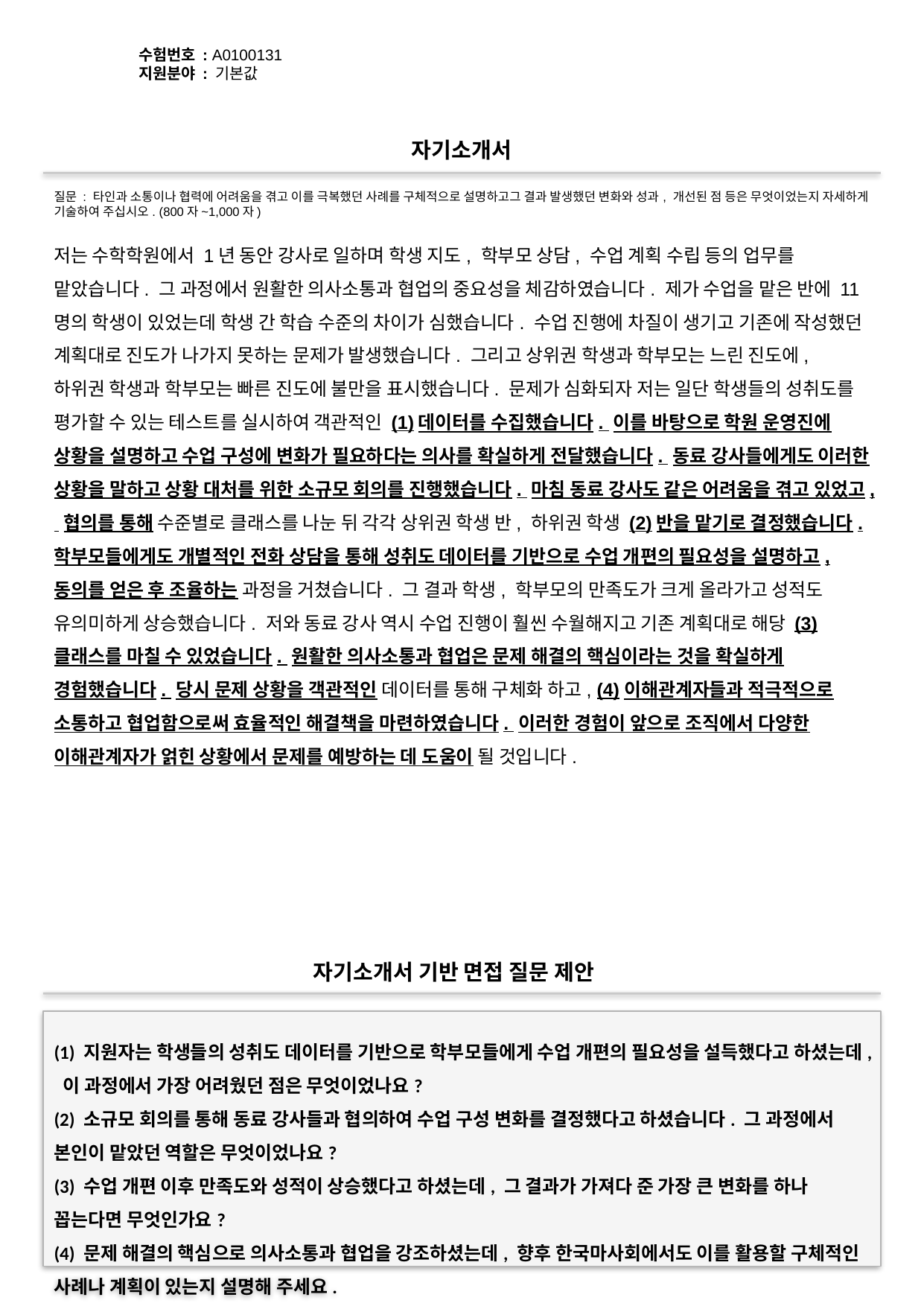

수험번호 : A0100131
지원분야 : 기본값
#

자기소개서

질문 : 타인과 소통이나 협력에 어려움을 겪고 이를 극복했던 사례를 구체적으로 설명하고그 결과 발생했던 변화와 성과, 개선된 점 등은 무엇이었는지 자세하게 기술하여 주십시오. (800자~1,000자)

저는 수학학원에서 1년 동안 강사로 일하며 학생 지도, 학부모 상담, 수업 계획 수립 등의 업무를 맡았습니다. 그 과정에서 원활한 의사소통과 협업의 중요성을 체감하였습니다. 제가 수업을 맡은 반에 11명의 학생이 있었는데 학생 간 학습 수준의 차이가 심했습니다. 수업 진행에 차질이 생기고 기존에 작성했던 계획대로 진도가 나가지 못하는 문제가 발생했습니다. 그리고 상위권 학생과 학부모는 느린 진도에, 하위권 학생과 학부모는 빠른 진도에 불만을 표시했습니다. 문제가 심화되자 저는 일단 학생들의 성취도를 평가할 수 있는 테스트를 실시하여 객관적인 (1)데이터를 수집했습니다. 이를 바탕으로 학원 운영진에 상황을 설명하고 수업 구성에 변화가 필요하다는 의사를 확실하게 전달했습니다. 동료 강사들에게도 이러한 상황을 말하고 상황 대처를 위한 소규모 회의를 진행했습니다. 마침 동료 강사도 같은 어려움을 겪고 있었고, 협의를 통해 수준별로 클래스를 나눈 뒤 각각 상위권 학생 반, 하위권 학생 (2)반을 맡기로 결정했습니다. 학부모들에게도 개별적인 전화 상담을 통해 성취도 데이터를 기반으로 수업 개편의 필요성을 설명하고, 동의를 얻은 후 조율하는 과정을 거쳤습니다. 그 결과 학생, 학부모의 만족도가 크게 올라가고 성적도 유의미하게 상승했습니다. 저와 동료 강사 역시 수업 진행이 훨씬 수월해지고 기존 계획대로 해당 (3)클래스를 마칠 수 있었습니다. 원활한 의사소통과 협업은 문제 해결의 핵심이라는 것을 확실하게 경험했습니다. 당시 문제 상황을 객관적인 데이터를 통해 구체화 하고, (4)이해관계자들과 적극적으로 소통하고 협업함으로써 효율적인 해결책을 마련하였습니다. 이러한 경험이 앞으로 조직에서 다양한 이해관계자가 얽힌 상황에서 문제를 예방하는 데 도움이 될 것입니다.

자기소개서 기반 면접 질문 제안

(1) 지원자는 학생들의 성취도 데이터를 기반으로 학부모들에게 수업 개편의 필요성을 설득했다고 하셨는데, 이 과정에서 가장 어려웠던 점은 무엇이었나요?
(2) 소규모 회의를 통해 동료 강사들과 협의하여 수업 구성 변화를 결정했다고 하셨습니다. 그 과정에서 본인이 맡았던 역할은 무엇이었나요?
(3) 수업 개편 이후 만족도와 성적이 상승했다고 하셨는데, 그 결과가 가져다 준 가장 큰 변화를 하나 꼽는다면 무엇인가요?
(4) 문제 해결의 핵심으로 의사소통과 협업을 강조하셨는데, 향후 한국마사회에서도 이를 활용할 구체적인 사례나 계획이 있는지 설명해 주세요.